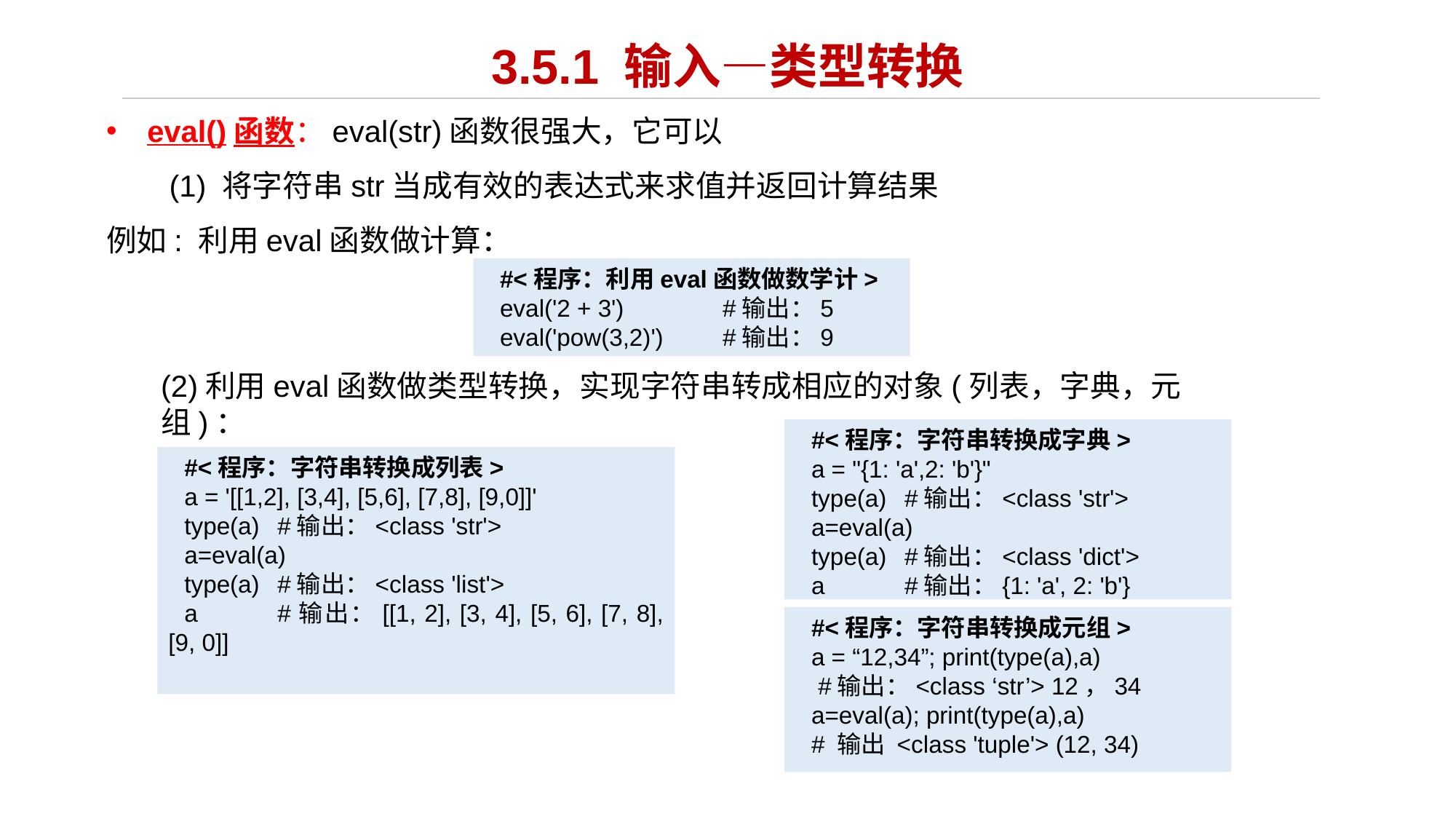

# 3.5.1 输入—类型转换
eval()函数：eval(str)函数很强大，它可以
 (1) 将字符串str当成有效的表达式来求值并返回计算结果

例如: 利用eval函数做计算：

(2)利用eval函数做类型转换，实现字符串转成相应的对象(列表，字典，元组)：
#<程序：利用eval函数做数学计>
eval('2 + 3')	   #输出：5
eval('pow(3,2)')	   #输出：9
#<程序：字符串转换成字典>
a = "{1: 'a',2: 'b'}"
type(a)	#输出：<class 'str'>
a=eval(a)
type(a)	#输出：<class 'dict'>
a	#输出：{1: 'a', 2: 'b'}
#<程序：字符串转换成列表>
a = '[[1,2], [3,4], [5,6], [7,8], [9,0]]'
type(a)	#输出：<class 'str'>
a=eval(a)
type(a)	#输出：<class 'list'>
a	#输出：[[1, 2], [3, 4], [5, 6], [7, 8], [9, 0]]
#<程序：字符串转换成元组>
a = “12,34”; print(type(a),a)
 #输出：<class ‘str’> 12，34
a=eval(a); print(type(a),a)
# 输出 <class 'tuple'> (12, 34)